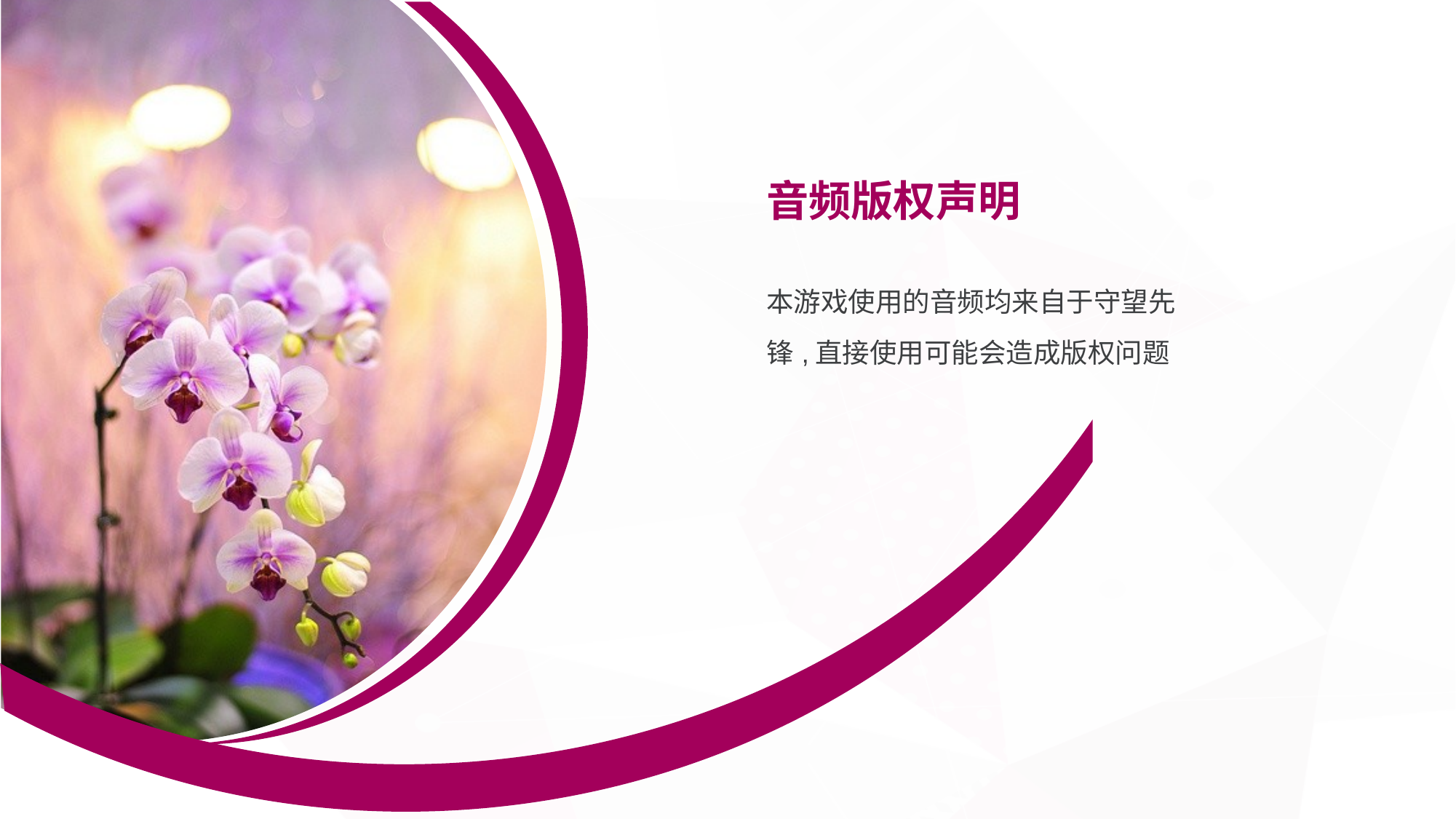

音频版权声明
本游戏使用的音频均来自于守望先锋,直接使用可能会造成版权问题